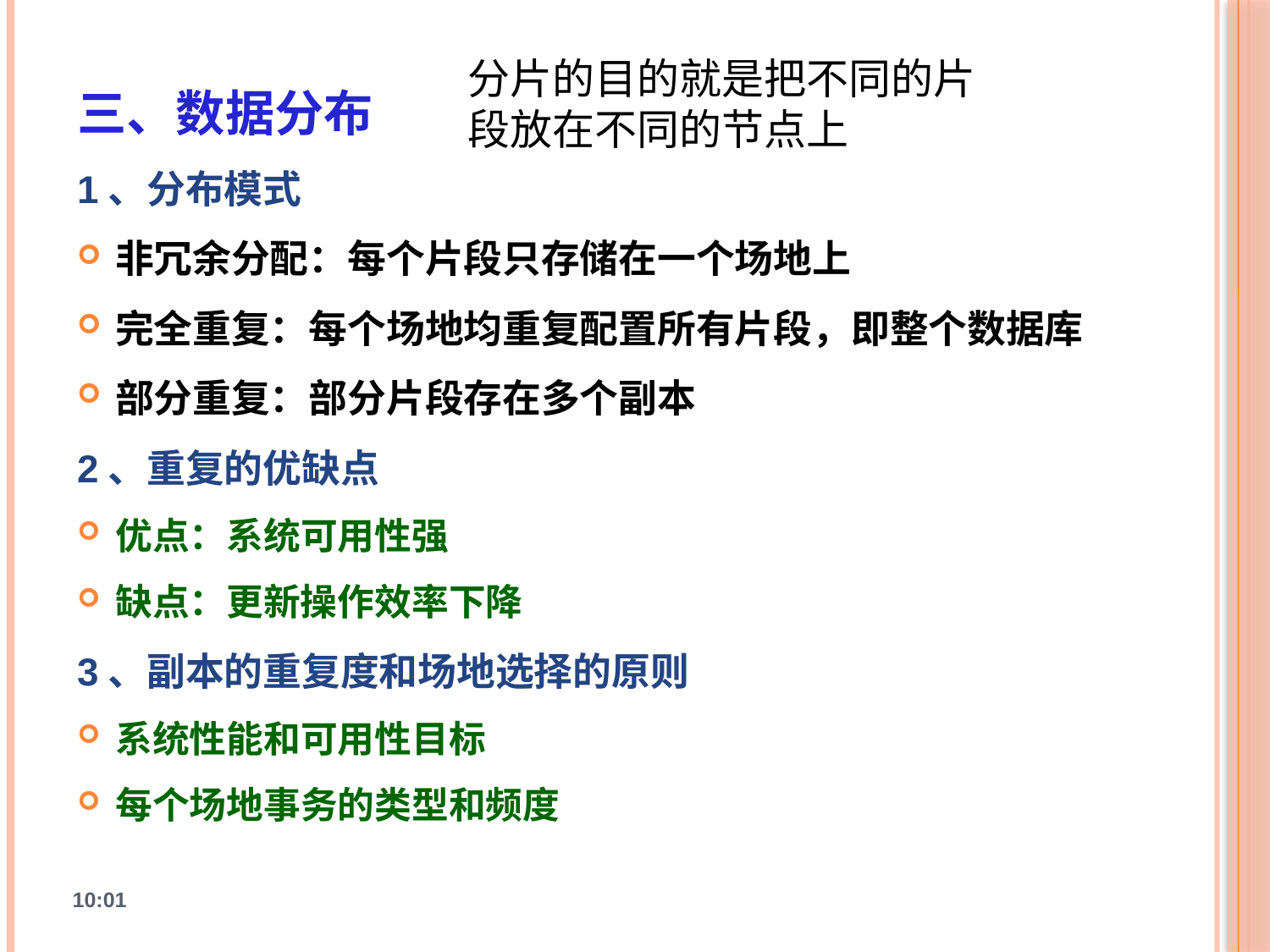

三、数据分布
1、分布模式
非冗余分配：每个片段只存储在一个场地上
完全重复：每个场地均重复配置所有片段，即整个数据库
部分重复：部分片段存在多个副本
2、重复的优缺点
优点：系统可用性强
缺点：更新操作效率下降
3、副本的重复度和场地选择的原则
系统性能和可用性目标
每个场地事务的类型和频度

分片的目的就是把不同的片段放在不同的节点上
10:01